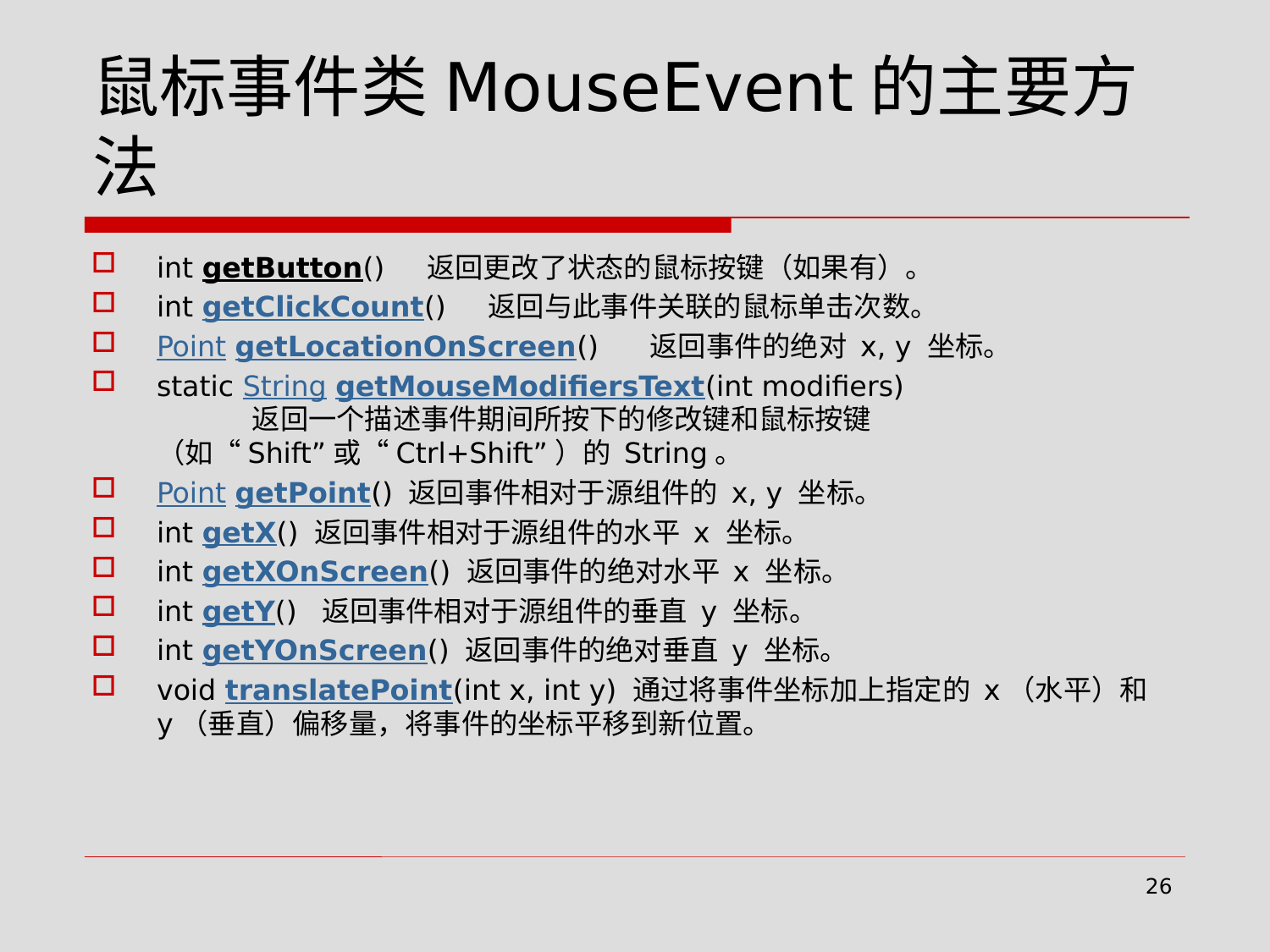

# 鼠标事件类MouseEvent的主要方法
int getButton()    返回更改了状态的鼠标按键（如果有）。
int getClickCount()    返回与此事件关联的鼠标单击次数。
Point getLocationOnScreen()     返回事件的绝对 x, y 坐标。
static String getMouseModifiersText(int modifiers)
          返回一个描述事件期间所按下的修改键和鼠标按键（如“Shift”或“Ctrl+Shift”）的 String。
Point getPoint() 返回事件相对于源组件的 x, y 坐标。
int getX() 返回事件相对于源组件的水平 x 坐标。
int getXOnScreen() 返回事件的绝对水平 x 坐标。
int getY()  返回事件相对于源组件的垂直 y 坐标。
int getYOnScreen() 返回事件的绝对垂直 y 坐标。
void translatePoint(int x, int y) 通过将事件坐标加上指定的 x（水平）和 y（垂直）偏移量，将事件的坐标平移到新位置。
26